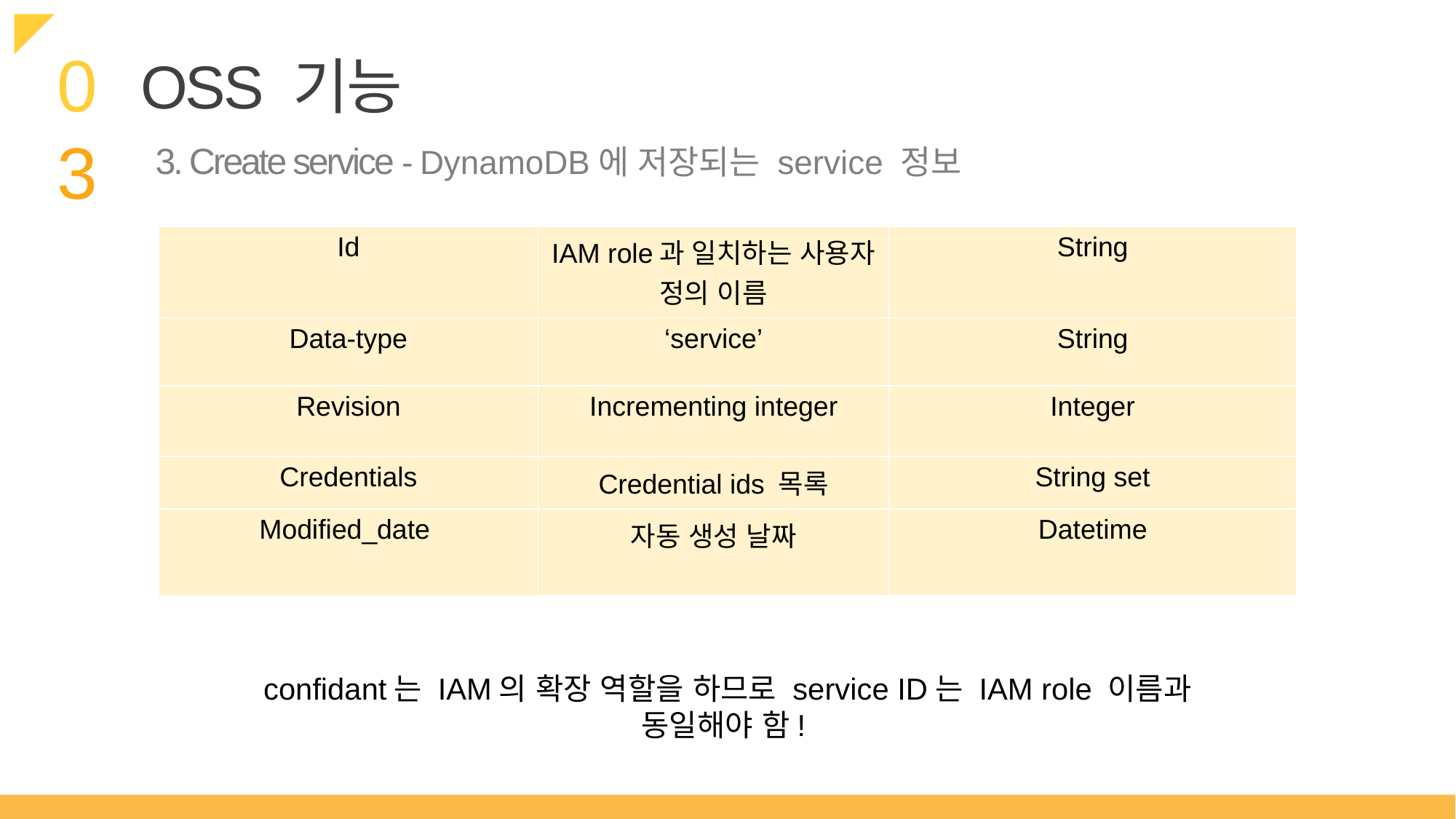

03
OSS 기능
3. Create service - DynamoDB에 저장되는 service 정보
| Id | IAM role과 일치하는 사용자 정의 이름 | String |
| --- | --- | --- |
| Data-type | ‘service’ | String |
| Revision | Incrementing integer | Integer |
| Credentials | Credential ids 목록 | String set |
| Modified\_date | 자동 생성 날짜 | Datetime |
confidant는 IAM의 확장 역할을 하므로 service ID는 IAM role 이름과 동일해야 함!